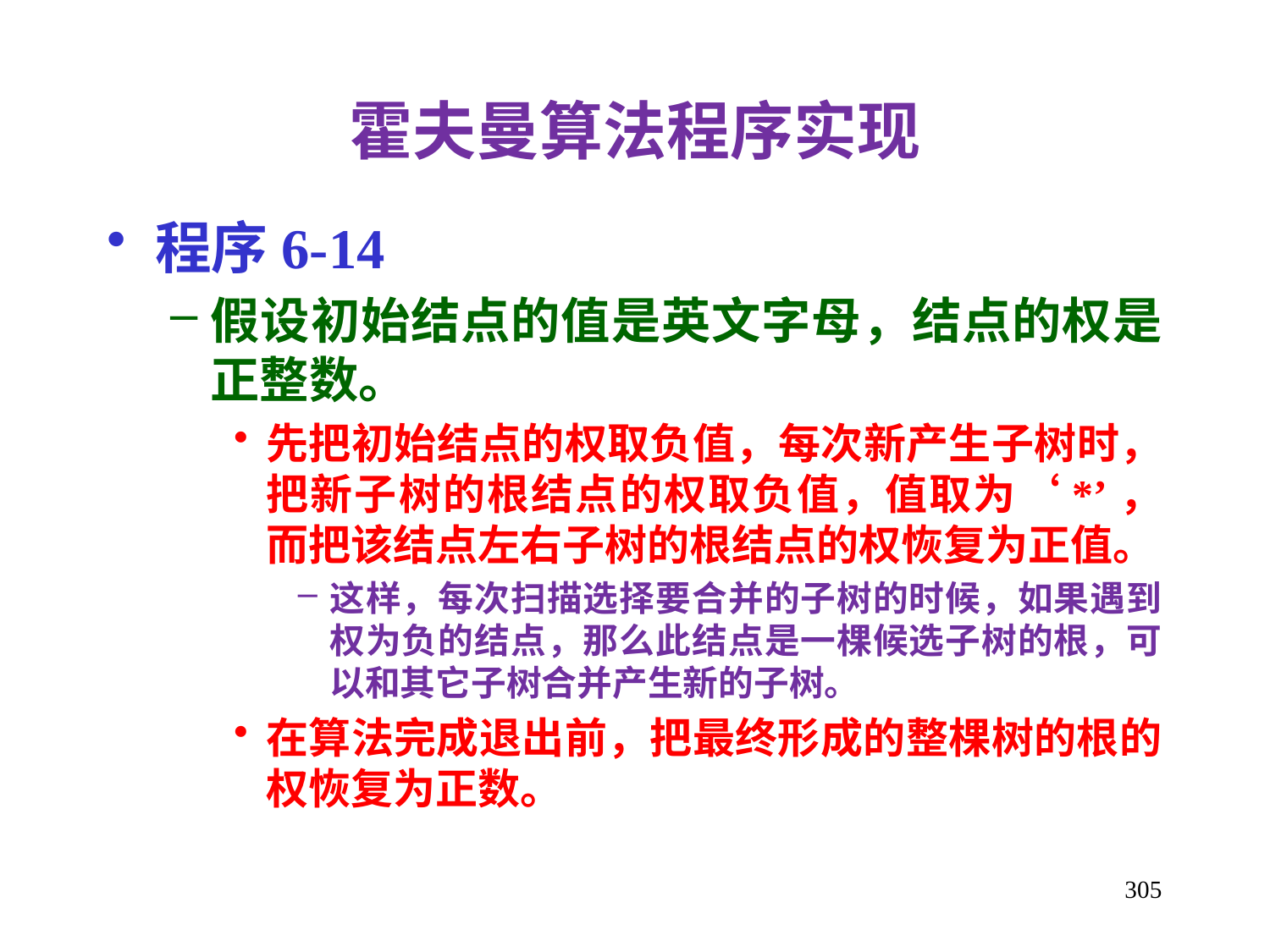

霍夫曼算法程序实现
程序6-14
假设初始结点的值是英文字母，结点的权是正整数。
先把初始结点的权取负值，每次新产生子树时，把新子树的根结点的权取负值，值取为‘*’，而把该结点左右子树的根结点的权恢复为正值。
这样，每次扫描选择要合并的子树的时候，如果遇到权为负的结点，那么此结点是一棵候选子树的根，可以和其它子树合并产生新的子树。
在算法完成退出前，把最终形成的整棵树的根的权恢复为正数。
305